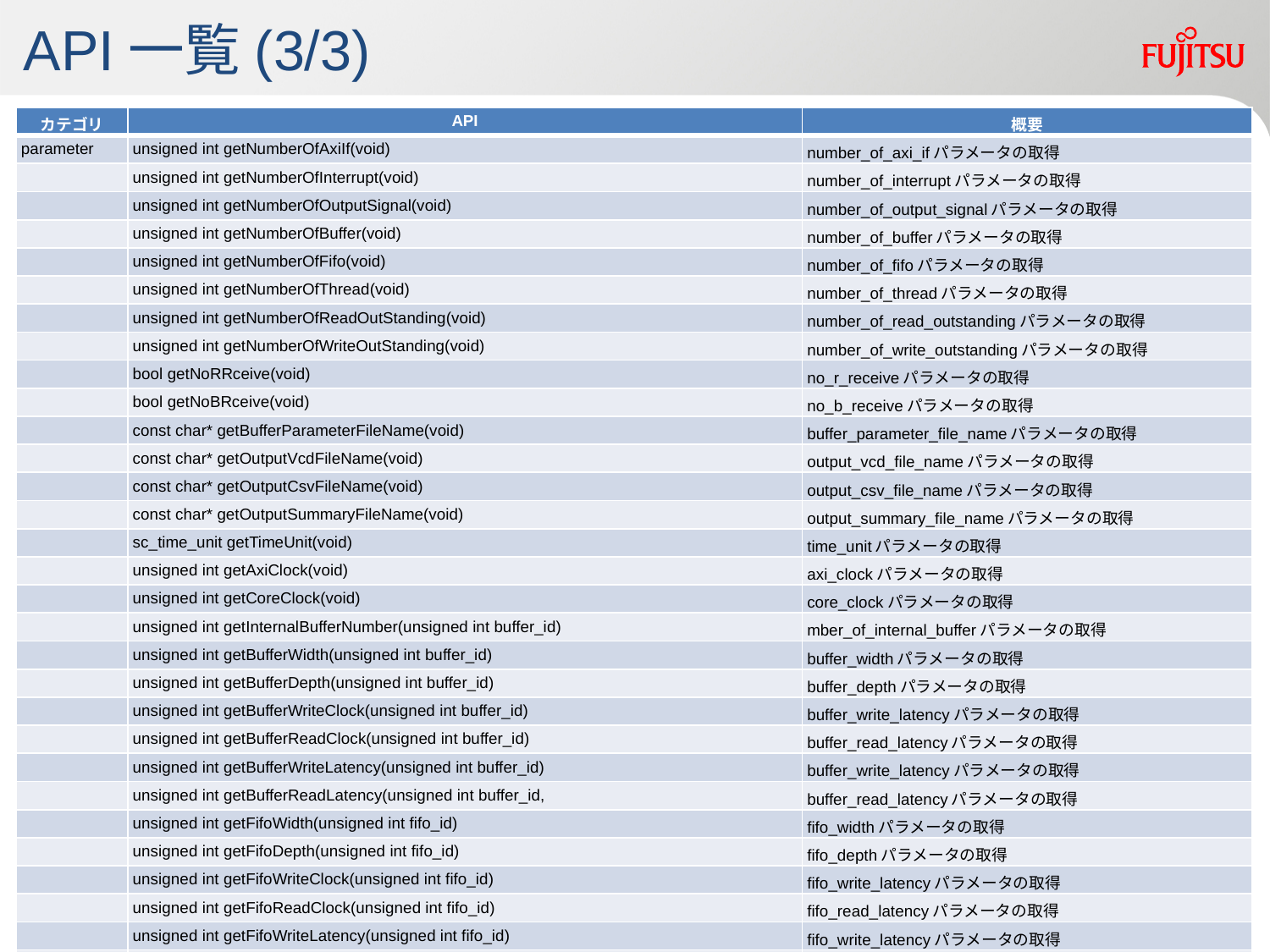

# API一覧(3/3)
| カテゴリ | API | 概要 |
| --- | --- | --- |
| parameter | unsigned int getNumberOfAxiIf(void) | number\_of\_axi\_ifパラメータの取得 |
|  | unsigned int getNumberOfInterrupt(void) | number\_of\_interruptパラメータの取得 |
|  | unsigned int getNumberOfOutputSignal(void) | number\_of\_output\_signalパラメータの取得 |
|  | unsigned int getNumberOfBuffer(void) | number\_of\_bufferパラメータの取得 |
|  | unsigned int getNumberOfFifo(void) | number\_of\_fifoパラメータの取得 |
|  | unsigned int getNumberOfThread(void) | number\_of\_threadパラメータの取得 |
|  | unsigned int getNumberOfReadOutStanding(void) | number\_of\_read\_outstandingパラメータの取得 |
|  | unsigned int getNumberOfWriteOutStanding(void) | number\_of\_write\_outstandingパラメータの取得 |
|  | bool getNoRRceive(void) | no\_r\_receiveパラメータの取得 |
|  | bool getNoBRceive(void) | no\_b\_receiveパラメータの取得 |
|  | const char\* getBufferParameterFileName(void) | buffer\_parameter\_file\_nameパラメータの取得 |
|  | const char\* getOutputVcdFileName(void) | output\_vcd\_file\_nameパラメータの取得 |
|  | const char\* getOutputCsvFileName(void) | output\_csv\_file\_nameパラメータの取得 |
|  | const char\* getOutputSummaryFileName(void) | output\_summary\_file\_nameパラメータの取得 |
|  | sc\_time\_unit getTimeUnit(void) | time\_unitパラメータの取得 |
|  | unsigned int getAxiClock(void) | axi\_clockパラメータの取得 |
|  | unsigned int getCoreClock(void) | core\_clockパラメータの取得 |
|  | unsigned int getInternalBufferNumber(unsigned int buffer\_id) | mber\_of\_internal\_bufferパラメータの取得 |
|  | unsigned int getBufferWidth(unsigned int buffer\_id) | buffer\_widthパラメータの取得 |
|  | unsigned int getBufferDepth(unsigned int buffer\_id) | buffer\_depthパラメータの取得 |
|  | unsigned int getBufferWriteClock(unsigned int buffer\_id) | buffer\_write\_latencyパラメータの取得 |
|  | unsigned int getBufferReadClock(unsigned int buffer\_id) | buffer\_read\_latencyパラメータの取得 |
|  | unsigned int getBufferWriteLatency(unsigned int buffer\_id) | buffer\_write\_latencyパラメータの取得 |
|  | unsigned int getBufferReadLatency(unsigned int buffer\_id, | buffer\_read\_latencyパラメータの取得 |
|  | unsigned int getFifoWidth(unsigned int fifo\_id) | fifo\_widthパラメータの取得 |
|  | unsigned int getFifoDepth(unsigned int fifo\_id) | fifo\_depthパラメータの取得 |
|  | unsigned int getFifoWriteClock(unsigned int fifo\_id) | fifo\_write\_latencyパラメータの取得 |
|  | unsigned int getFifoReadClock(unsigned int fifo\_id) | fifo\_read\_latencyパラメータの取得 |
|  | unsigned int getFifoWriteLatency(unsigned int fifo\_id) | fifo\_write\_latencyパラメータの取得 |
|  | unsigned int getFifoReadLatency(unsigned int fifo\_id, | fifo\_read\_latencyパラメータの取得 |
11
Copyright 2013 FUJITSU SEMICONDUCTOR LIMITED